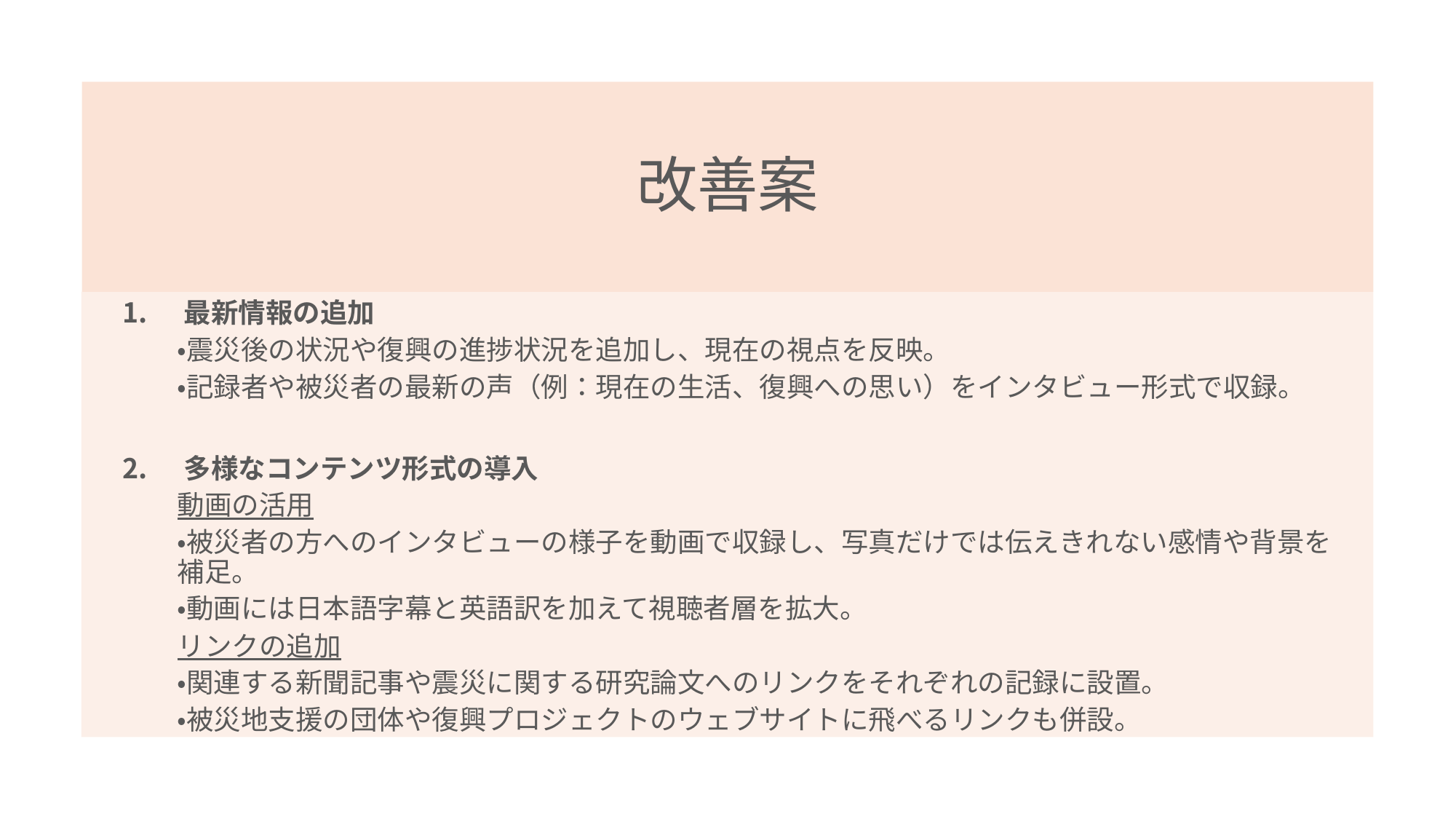

# 改善案

最新情報の追加
・震災後の状況や復興の進捗状況を追加し、現在の視点を反映。
・記録者や被災者の最新の声（例：現在の生活、復興への思い）をインタビュー形式で収録。

多様なコンテンツ形式の導入
動画の活用
・被災者の方へのインタビューの様子を動画で収録し、写真だけでは伝えきれない感情や背景を補足。
・動画には日本語字幕と英語訳を加えて視聴者層を拡大。
リンクの追加
・関連する新聞記事や震災に関する研究論文へのリンクをそれぞれの記録に設置。
・被災地支援の団体や復興プロジェクトのウェブサイトに飛べるリンクも併設。